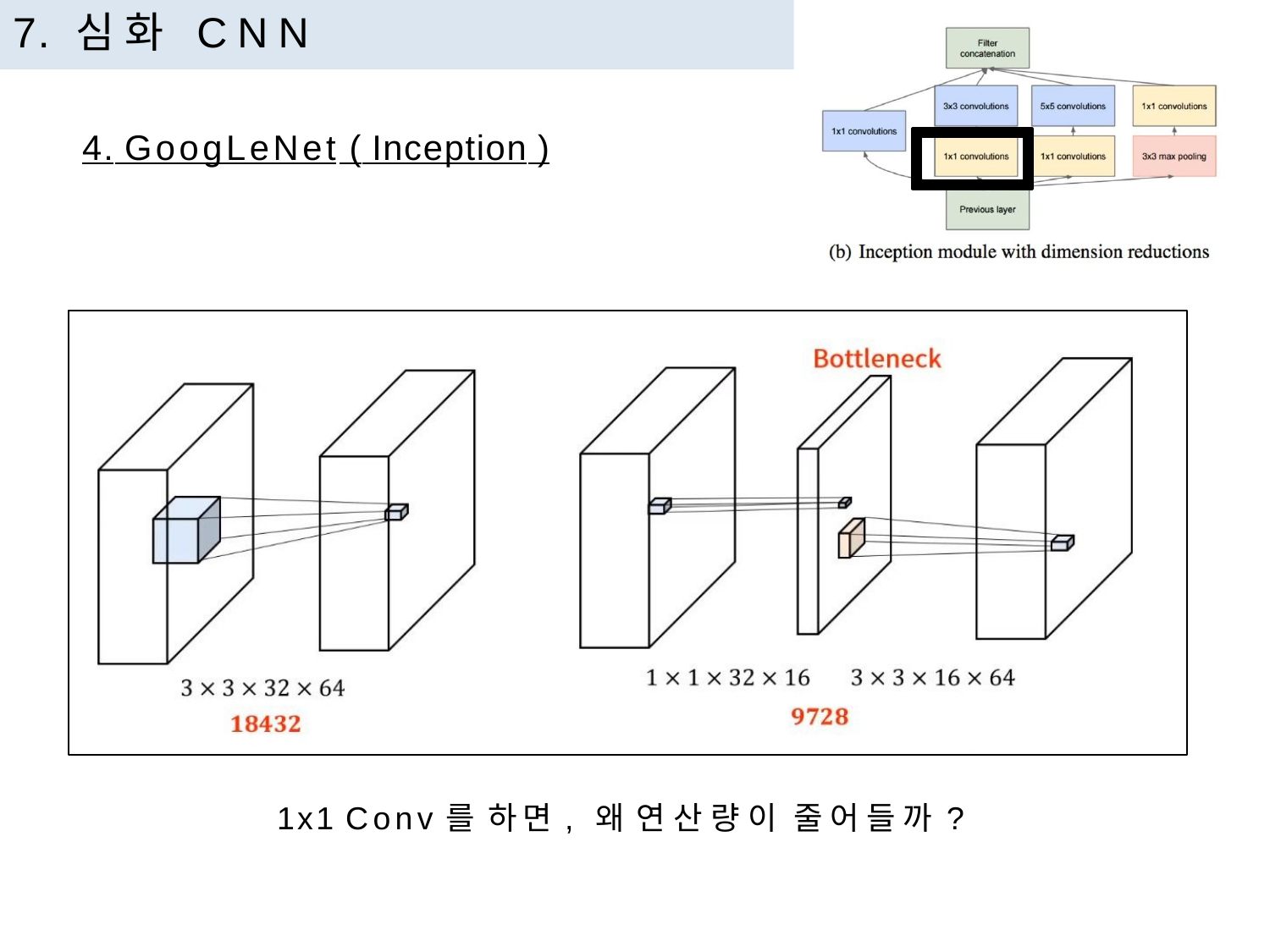

# 7. 심화 CNN
4. GoogLeNet ( Inception )

1x1 Conv를 하면, 왜 연산량이 줄어들까?